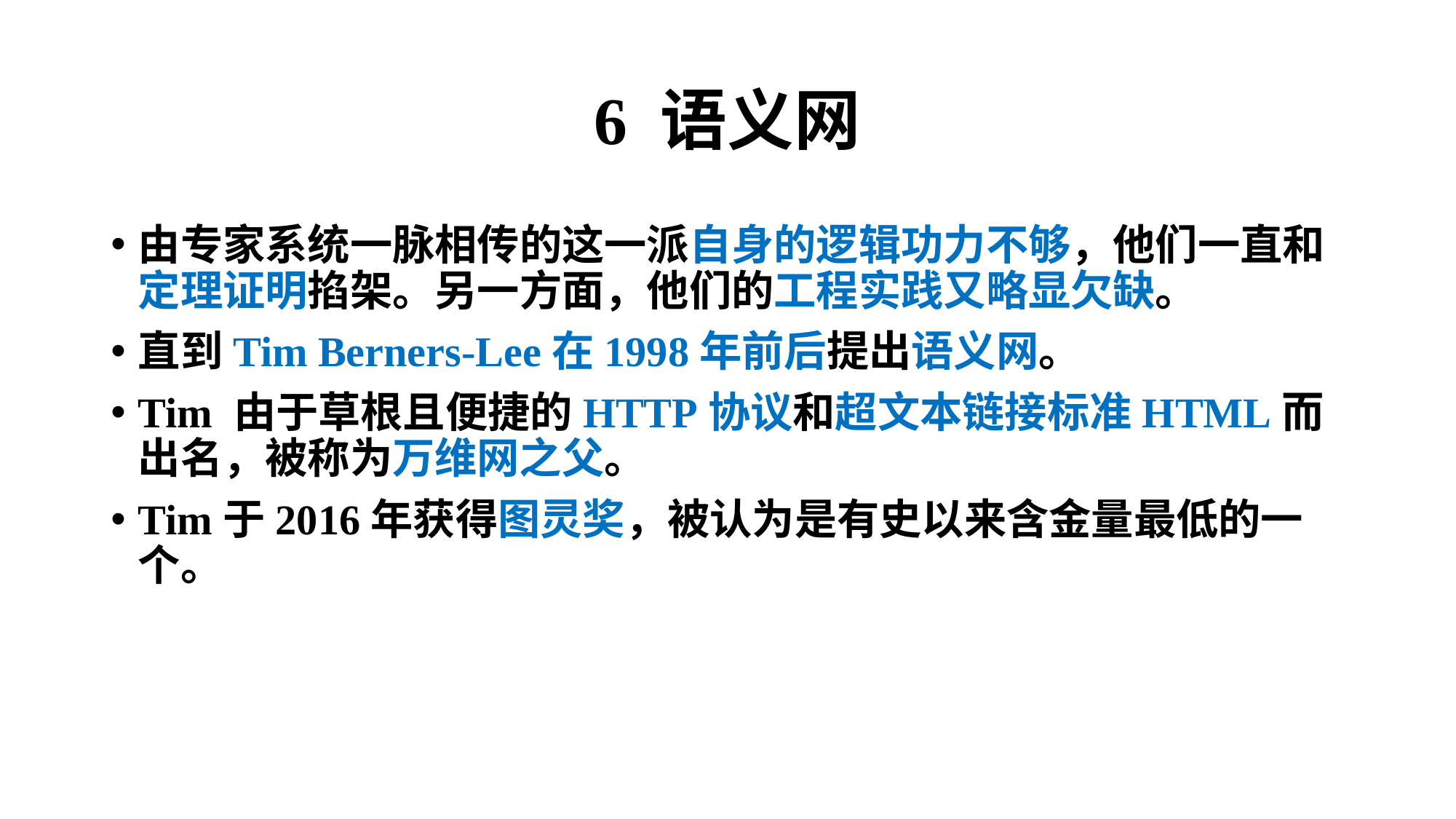

# 6 语义网
由专家系统一脉相传的这一派自身的逻辑功力不够，他们一直和定理证明掐架。另一方面，他们的工程实践又略显欠缺。
直到Tim Berners-Lee在1998年前后提出语义网。
Tim 由于草根且便捷的HTTP协议和超文本链接标准HTML而出名，被称为万维网之父。
Tim于2016年获得图灵奖，被认为是有史以来含金量最低的一个。